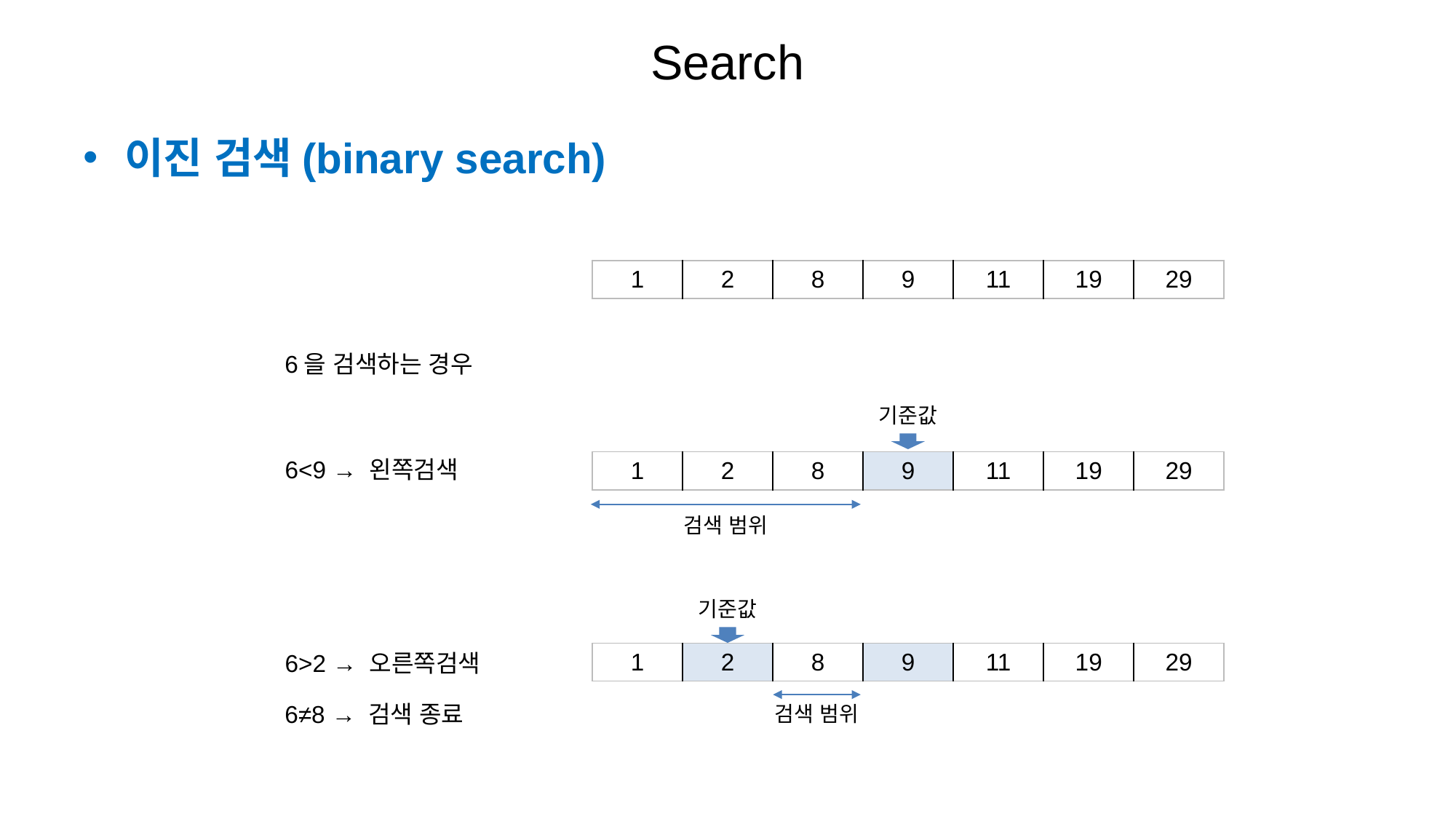

# Search
이진 검색(binary search)

| 1 | 2 | 8 | 9 | 11 | 19 | 29 |
| --- | --- | --- | --- | --- | --- | --- |
6을 검색하는 경우
기준값

6<9 → 왼쪽검색
| 1 | 2 | 8 | 9 | 11 | 19 | 29 |
| --- | --- | --- | --- | --- | --- | --- |
검색 범위
기준값

6>2 → 오른쪽검색
| 1 | 2 | 8 | 9 | 11 | 19 | 29 |
| --- | --- | --- | --- | --- | --- | --- |
6≠8 → 검색 종료
검색 범위